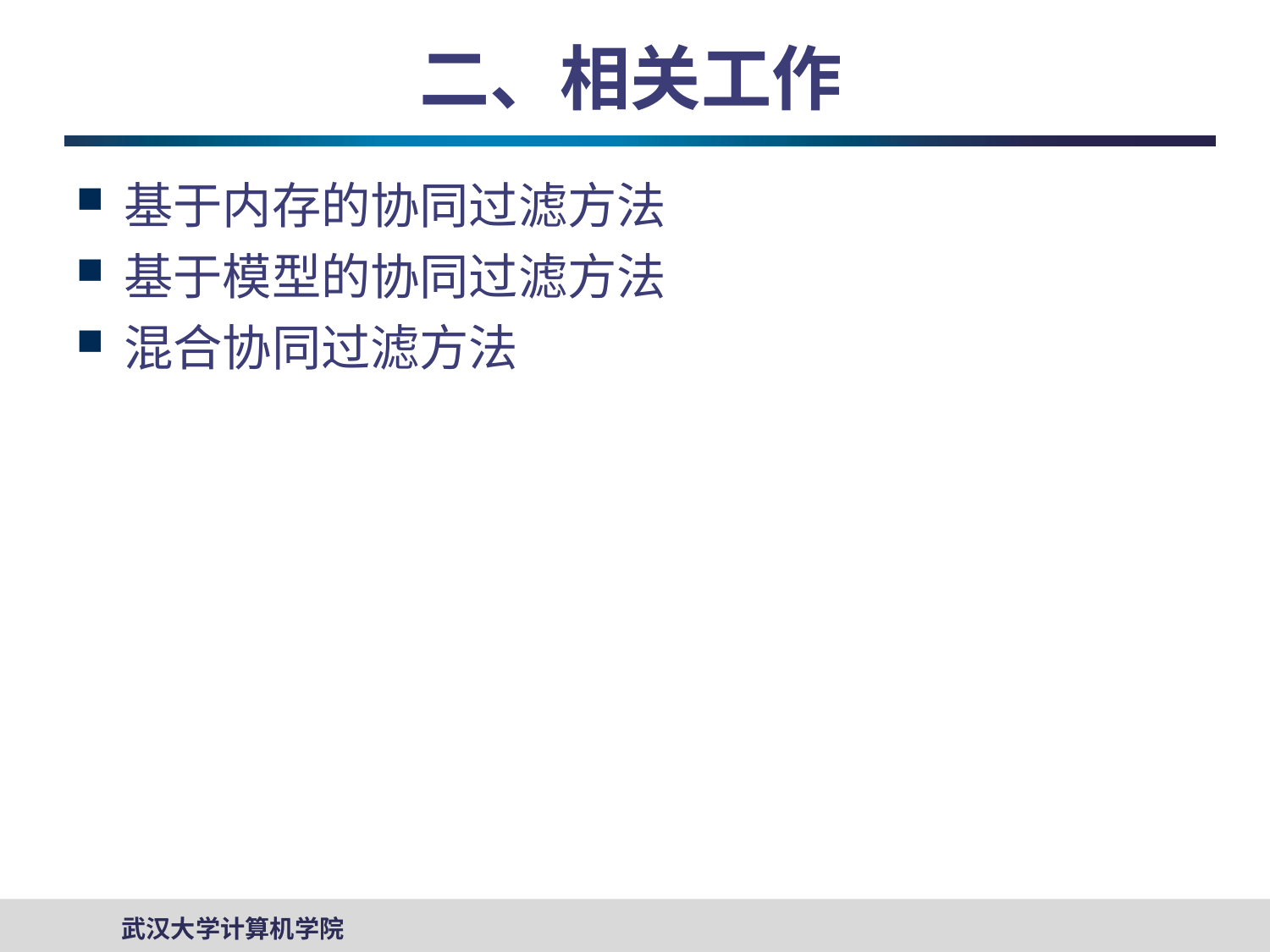

# 二、相关工作
基于内存的协同过滤方法
基于模型的协同过滤方法
混合协同过滤方法